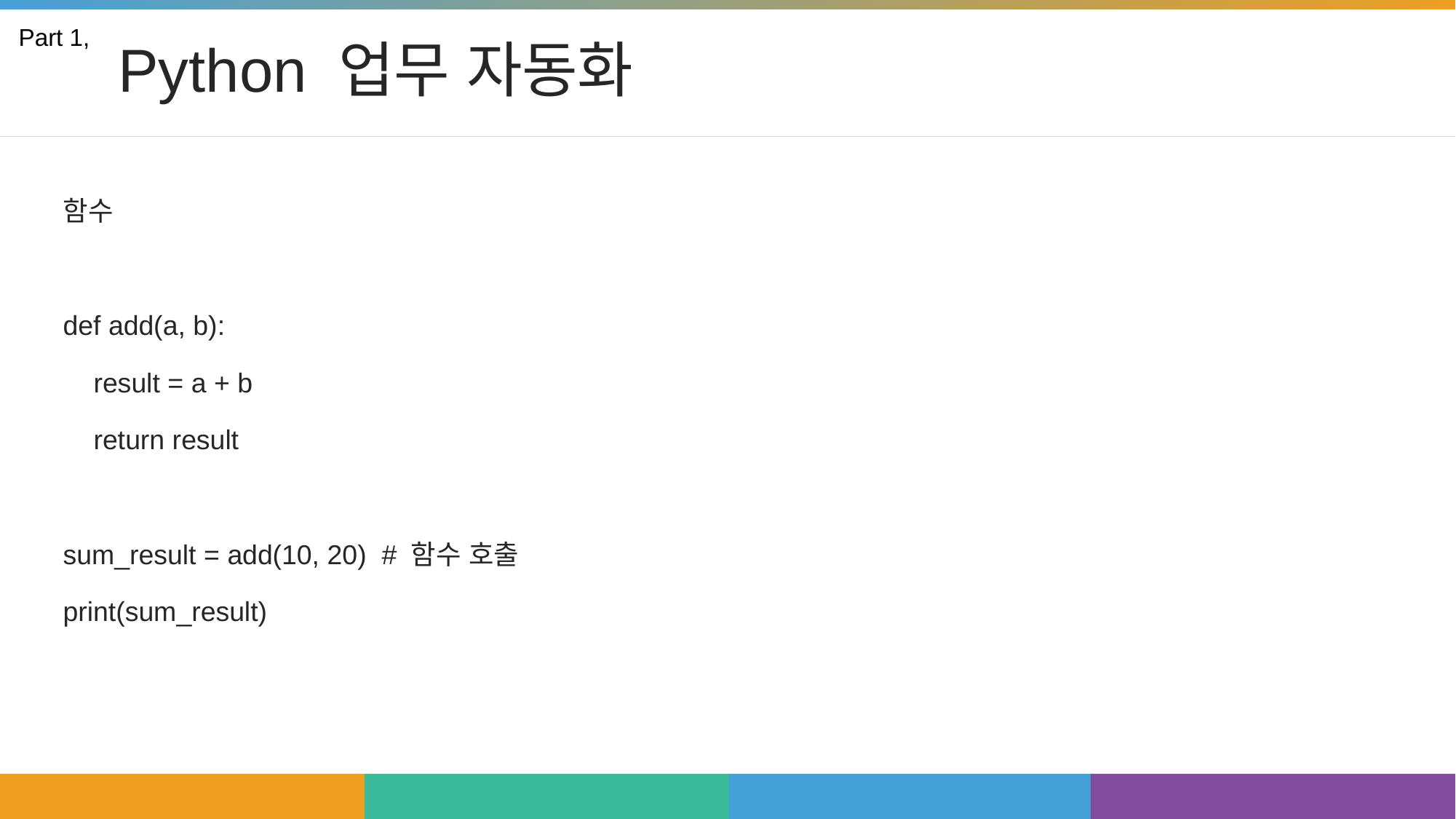

# Python 업무 자동화
Part 1,
함수

def add(a, b):
    result = a + b
    return result

sum_result = add(10, 20)  # 함수 호출
print(sum_result)